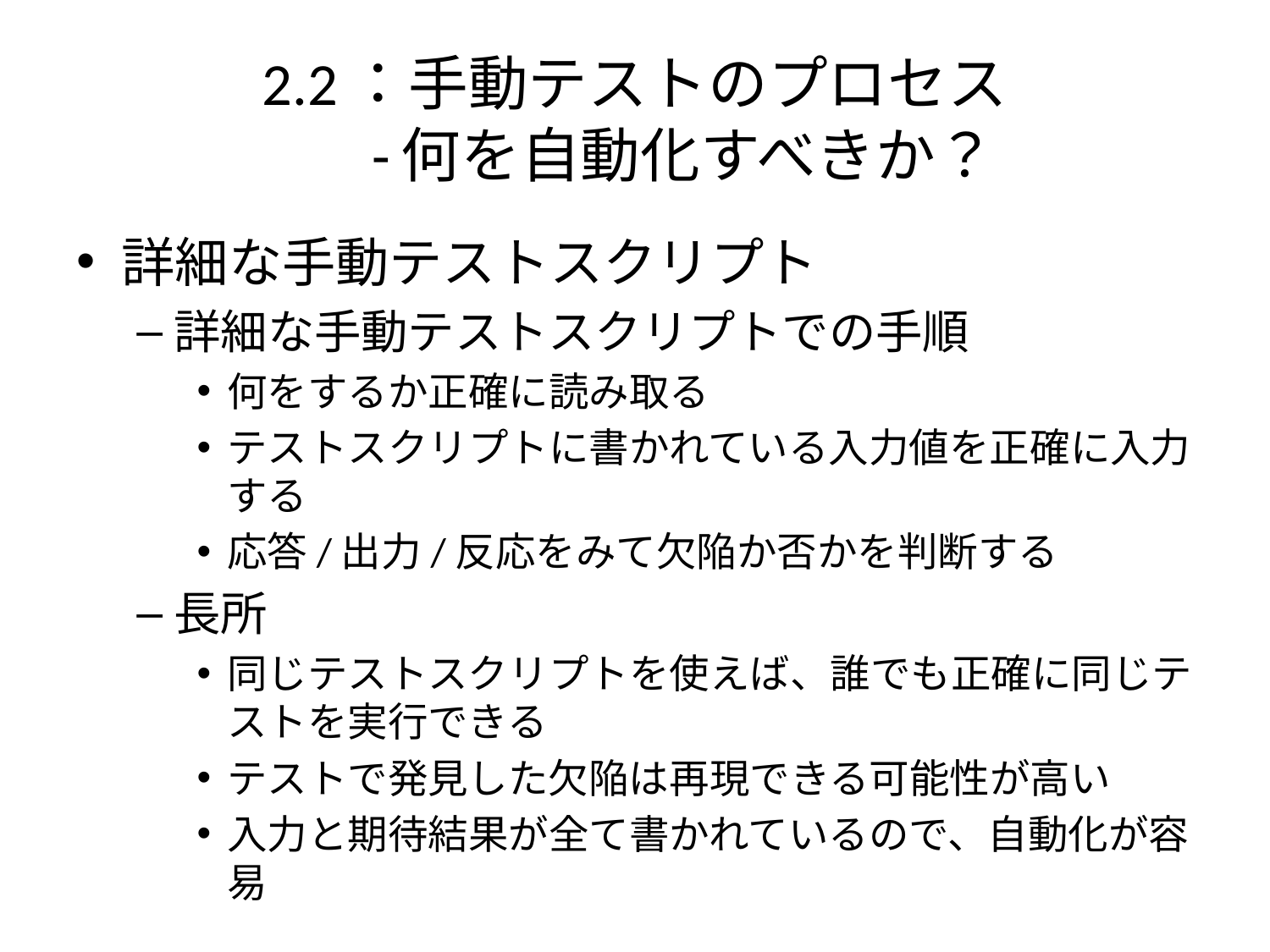

# 2.2：手動テストのプロセス -何を自動化すべきか？
詳細な手動テストスクリプト
詳細な手動テストスクリプトでの手順
何をするか正確に読み取る
テストスクリプトに書かれている入力値を正確に入力する
応答/出力/反応をみて欠陥か否かを判断する
長所
同じテストスクリプトを使えば、誰でも正確に同じテストを実行できる
テストで発見した欠陥は再現できる可能性が高い
入力と期待結果が全て書かれているので、自動化が容易